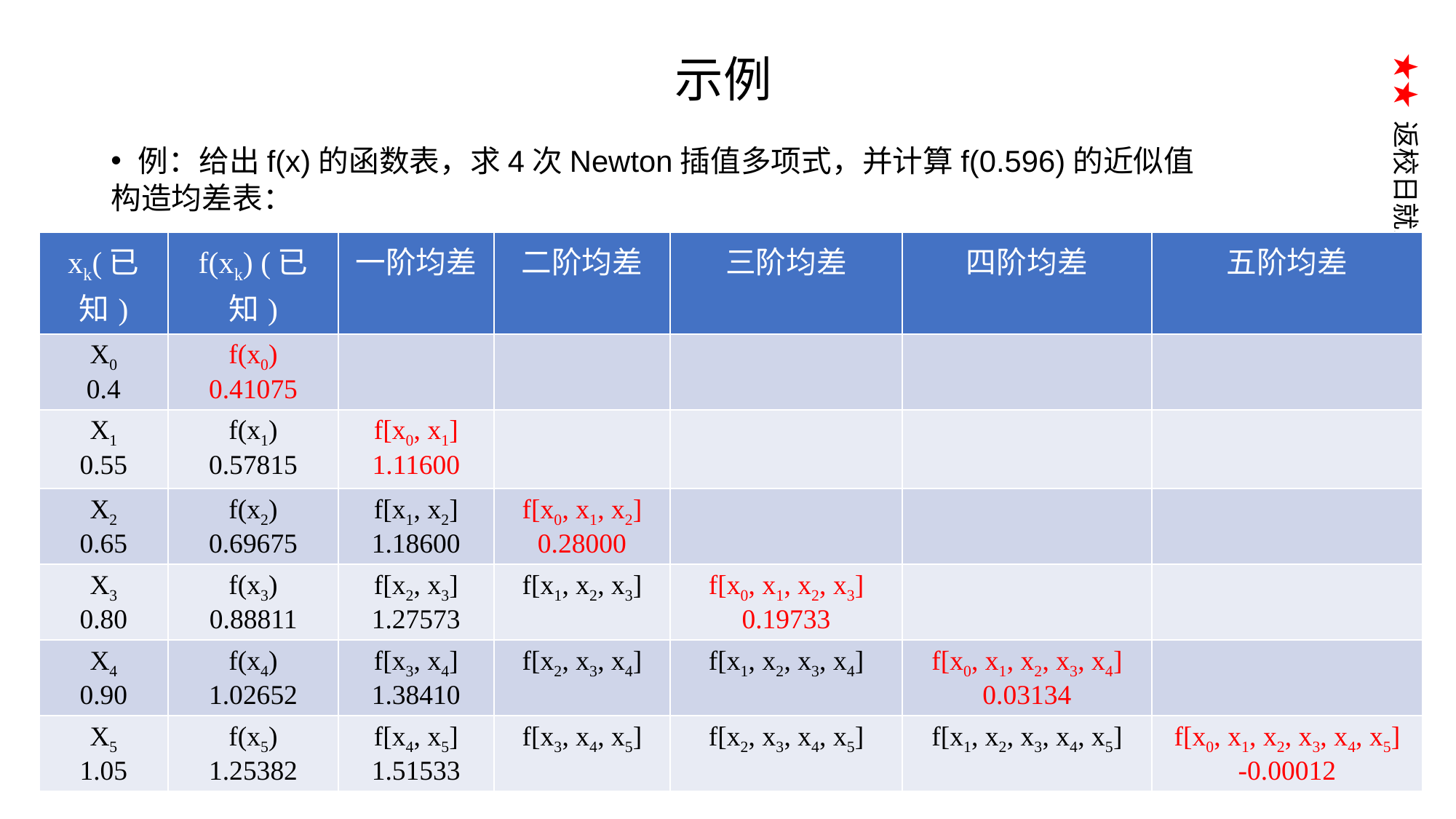

# 示例
例：给出f(x)的函数表，求4次Newton插值多项式，并计算f(0.596)的近似值
构造均差表：
| xk(已知) | f(xk) (已知) | 一阶均差 | 二阶均差 | 三阶均差 | 四阶均差 | 五阶均差 |
| --- | --- | --- | --- | --- | --- | --- |
| X0 0.4 | f(x0) 0.41075 |  |  |  |  |  |
| X1 0.55 | f(x1) 0.57815 | f[x0, x1] 1.11600 |  |  |  |  |
| X2 0.65 | f(x2) 0.69675 | f[x1, x2] 1.18600 | f[x0, x1, x2] 0.28000 |  |  |  |
| X3 0.80 | f(x3) 0.88811 | f[x2, x3] 1.27573 | f[x1, x2, x3] | f[x0, x1, x2, x3] 0.19733 |  |  |
| X4 0.90 | f(x4) 1.02652 | f[x3, x4] 1.38410 | f[x2, x3, x4] | f[x1, x2, x3, x4] | f[x0, x1, x2, x3, x4] 0.03134 |  |
| X5 1.05 | f(x5) 1.25382 | f[x4, x5] 1.51533 | f[x3, x4, x5] | f[x2, x3, x4, x5] | f[x1, x2, x3, x4, x5] | f[x0, x1, x2, x3, x4, x5] -0.00012 |